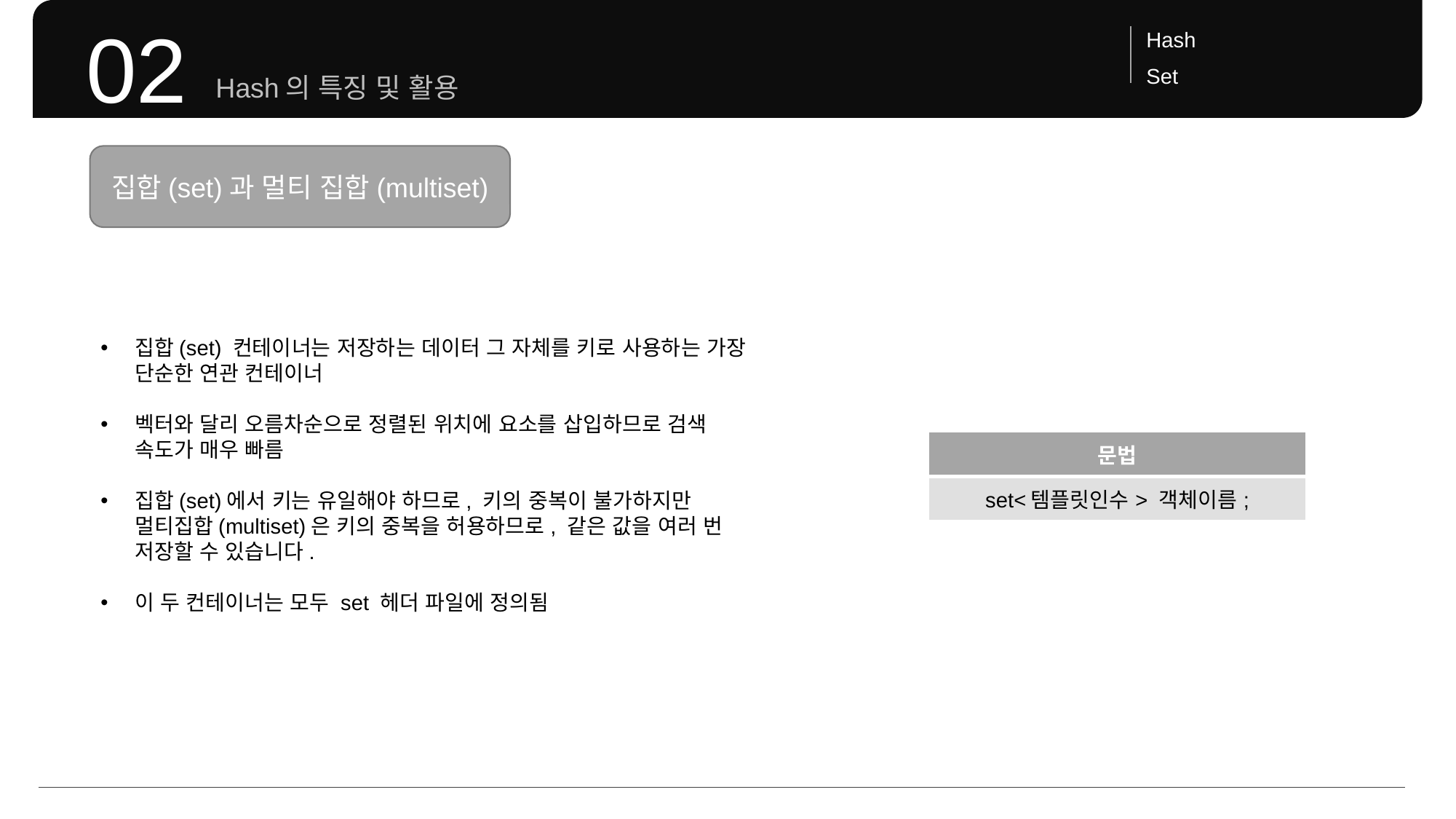

연관 컨테이너
02
Hash
Set
Hash의 특징 및 활용
집합(set)과 멀티 집합(multiset)
집합(set) 컨테이너는 저장하는 데이터 그 자체를 키로 사용하는 가장 단순한 연관 컨테이너

벡터와 달리 오름차순으로 정렬된 위치에 요소를 삽입하므로 검색 속도가 매우 빠름

집합(set)에서 키는 유일해야 하므로, 키의 중복이 불가하지만 멀티집합(multiset)은 키의 중복을 허용하므로, 같은 값을 여러 번 저장할 수 있습니다.

이 두 컨테이너는 모두 set 헤더 파일에 정의됨
| 문법 |
| --- |
| set<템플릿인수> 객체이름; |